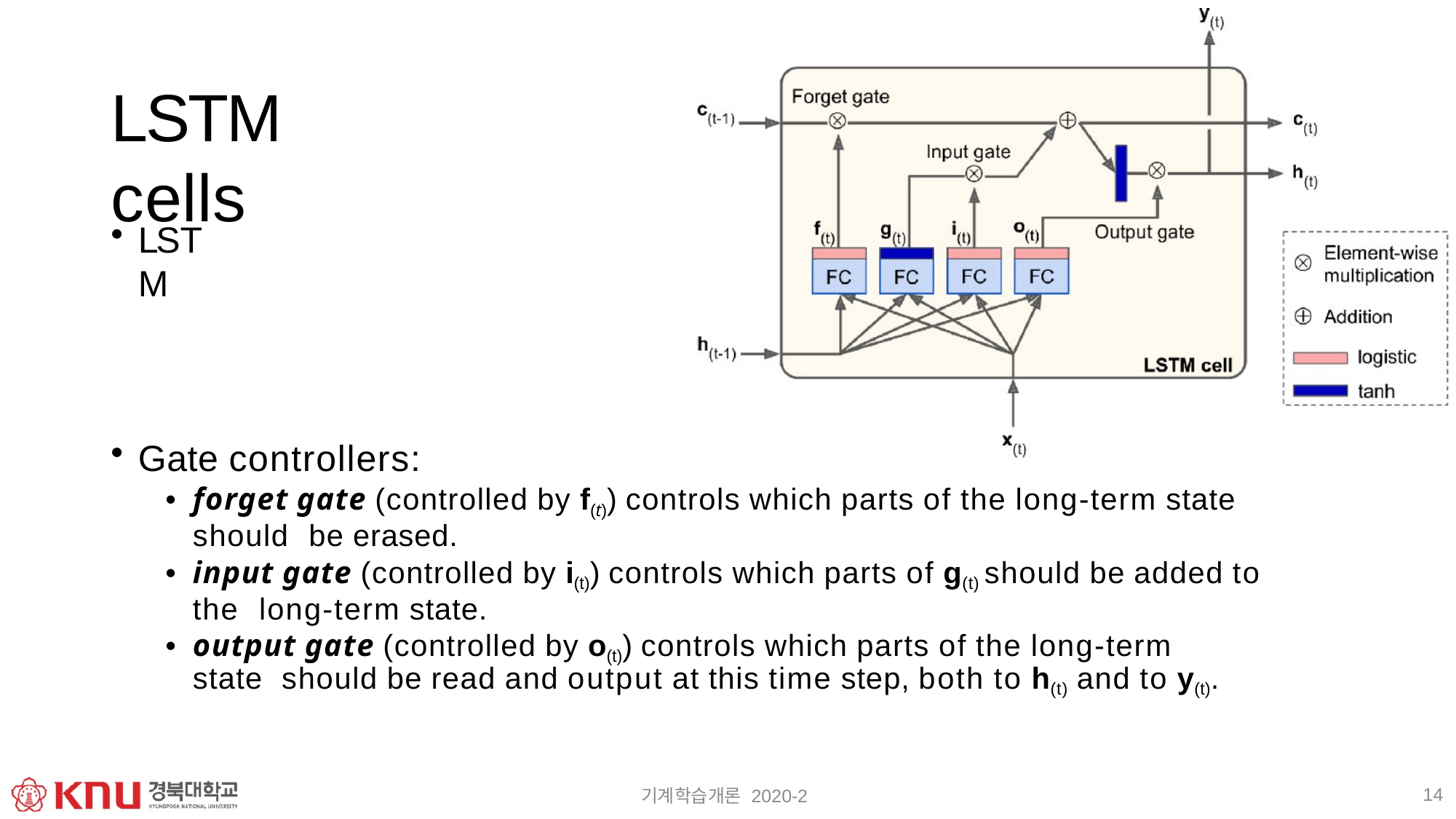

# LSTM cells
LSTM
Gate controllers:
forget gate (controlled by f(t)) controls which parts of the long-term state should  be erased.
input gate (controlled by i(t)) controls which parts of g(t) should be added to the  long-term state.
output gate (controlled by o(t)) controls which parts of the long-term state  should be read and output at this time step, both to h(t) and to y(t).
14
기계학습개론 2020-2